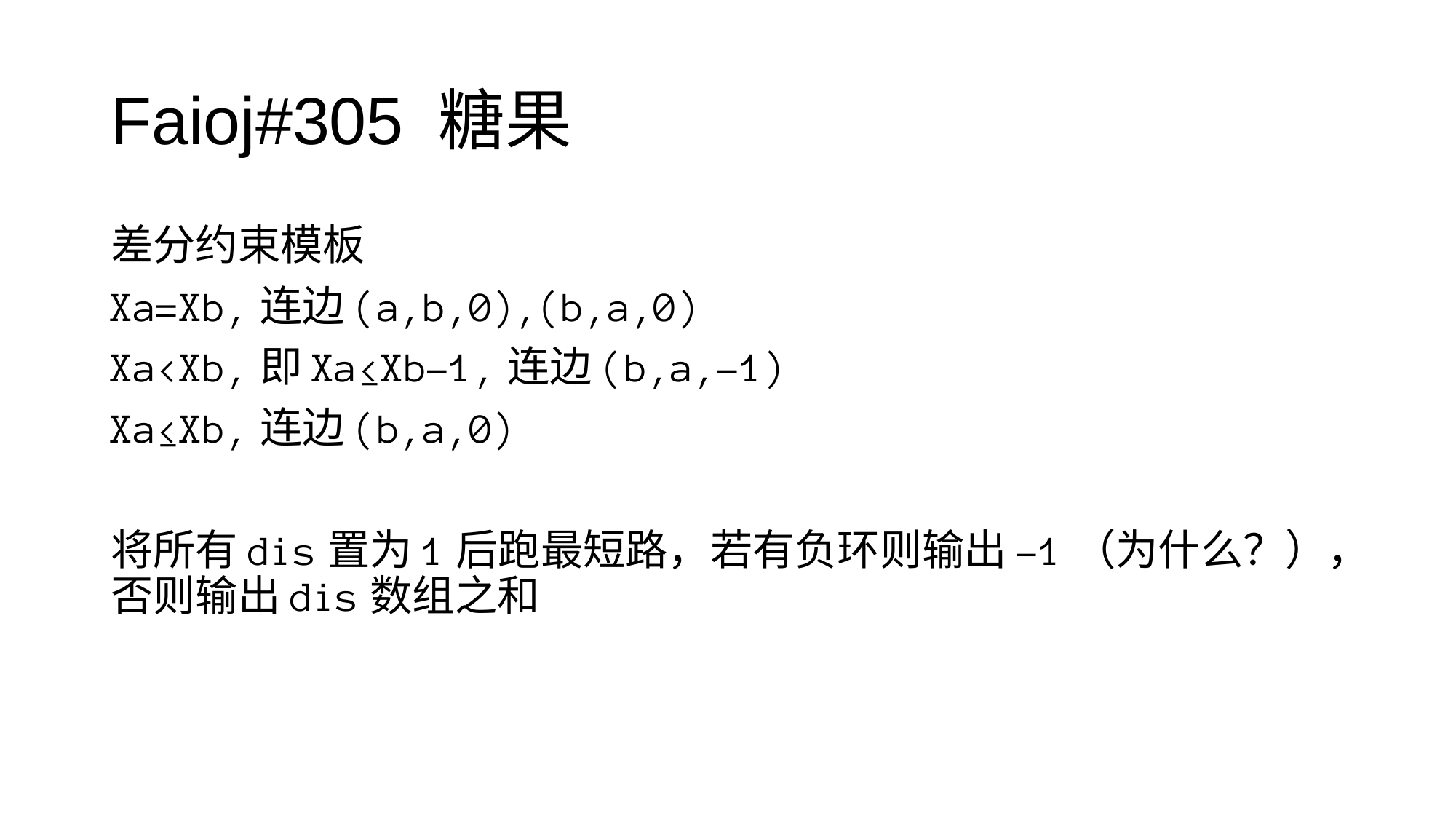

# Faioj#305 糖果
差分约束模板
Xa=Xb,连边(a,b,0),(b,a,0)
Xa<Xb,即Xa≤Xb-1,连边(b,a,-1)
Xa≤Xb,连边(b,a,0)

将所有dis置为1后跑最短路，若有负环则输出-1（为什么？），否则输出dis数组之和